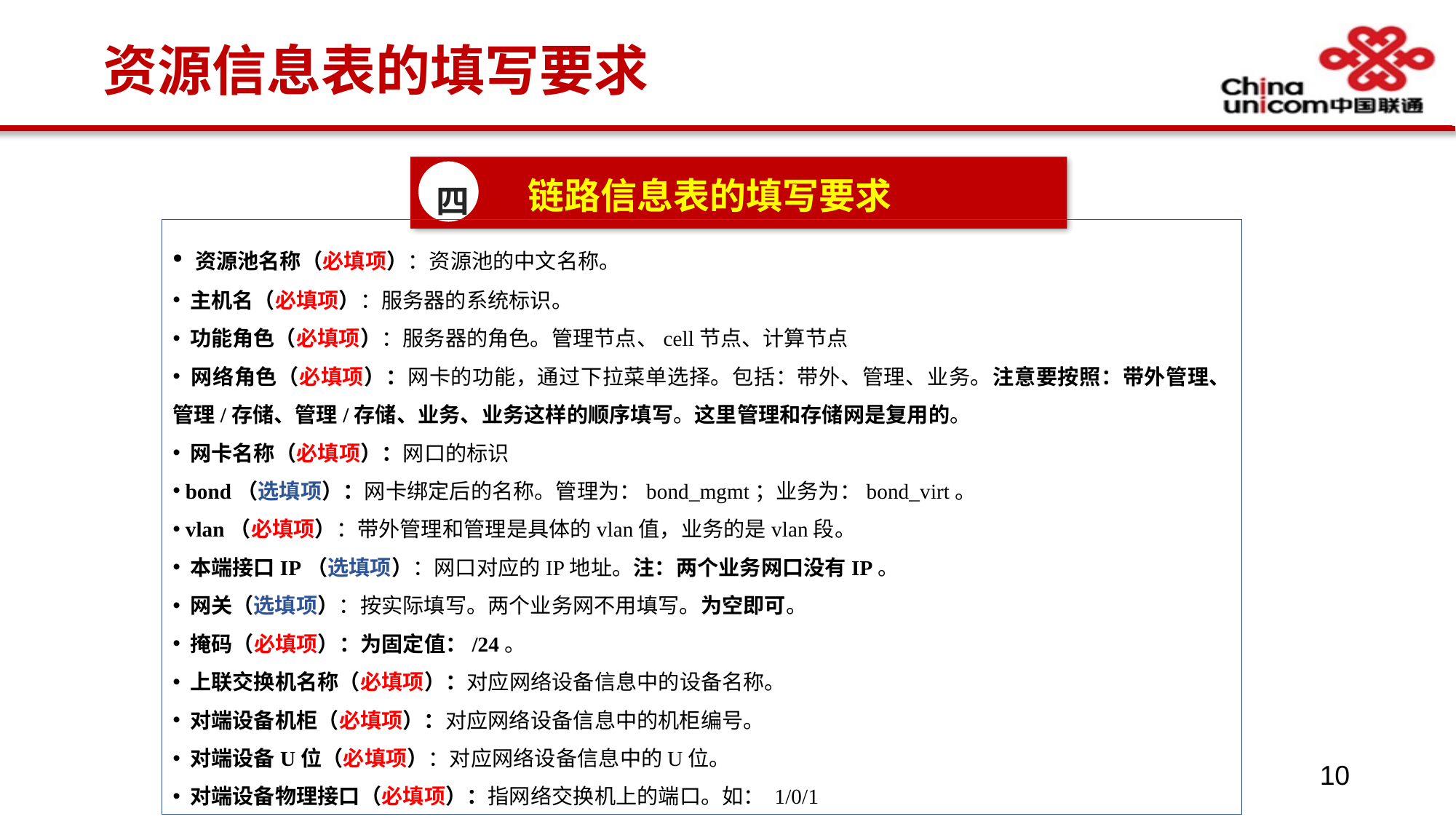

资源信息表的填写要求

1

四
链路信息表的填写要求
 资源池名称（必填项）：资源池的中文名称。
 主机名（必填项）：服务器的系统标识。
 功能角色（必填项）：服务器的角色。管理节点、cell节点、计算节点
 网络角色（必填项）：网卡的功能，通过下拉菜单选择。包括：带外、管理、业务。注意要按照：带外管理、管理/存储、管理/存储、业务、业务这样的顺序填写。这里管理和存储网是复用的。
 网卡名称（必填项）：网口的标识
 bond（选填项）：网卡绑定后的名称。管理为：bond_mgmt；业务为：bond_virt。
 vlan（必填项）：带外管理和管理是具体的vlan值，业务的是vlan段。
 本端接口IP（选填项）：网口对应的IP地址。注：两个业务网口没有IP。
 网关（选填项）：按实际填写。两个业务网不用填写。为空即可。
 掩码（必填项）：为固定值：/24。
 上联交换机名称（必填项）：对应网络设备信息中的设备名称。
 对端设备机柜（必填项）：对应网络设备信息中的机柜编号。
 对端设备U位（必填项）：对应网络设备信息中的U位。
 对端设备物理接口（必填项）：指网络交换机上的端口。如： 1/0/1